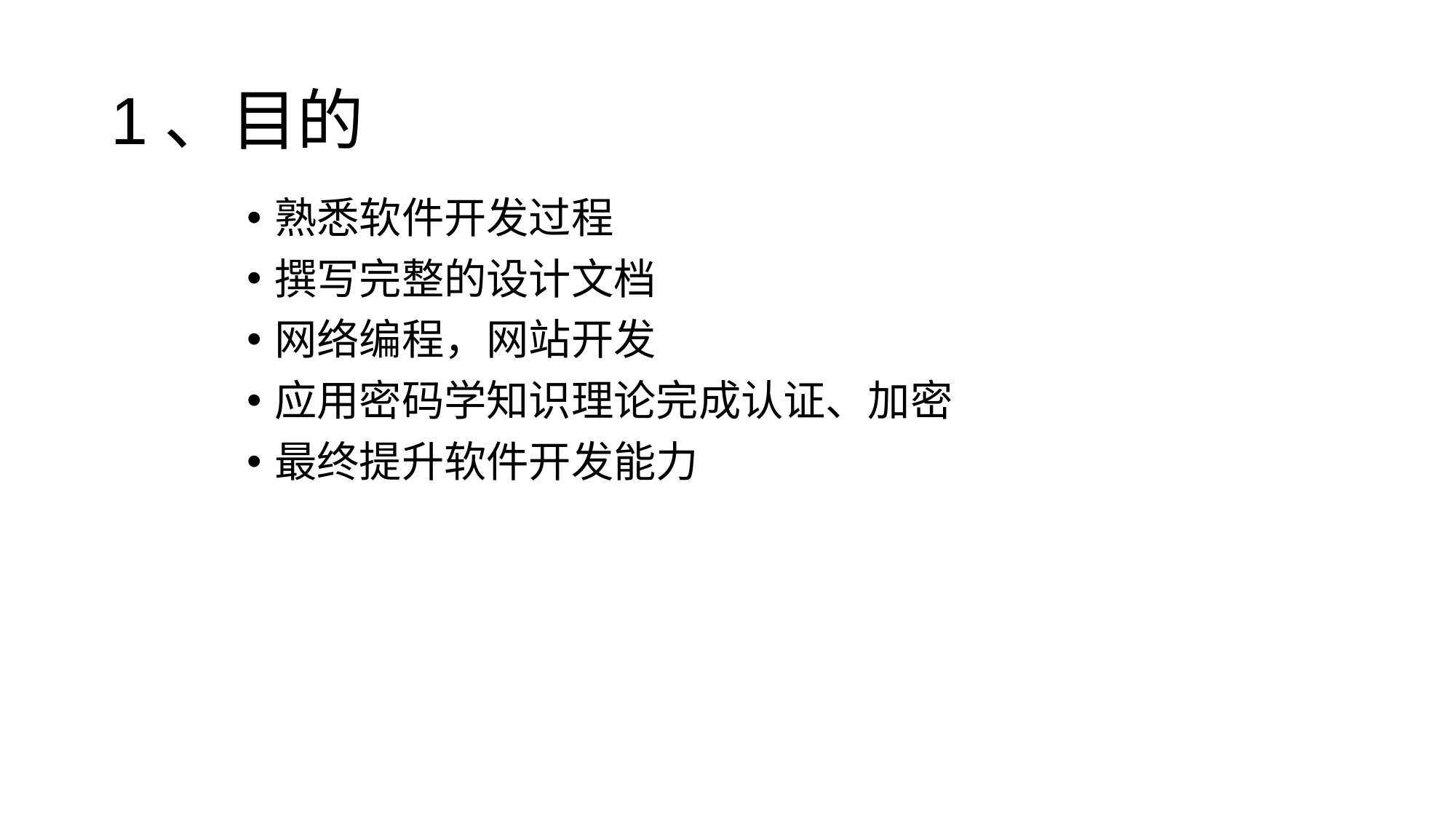

# 1、目的
熟悉软件开发过程
撰写完整的设计文档
网络编程，网站开发
应用密码学知识理论完成认证、加密
最终提升软件开发能力